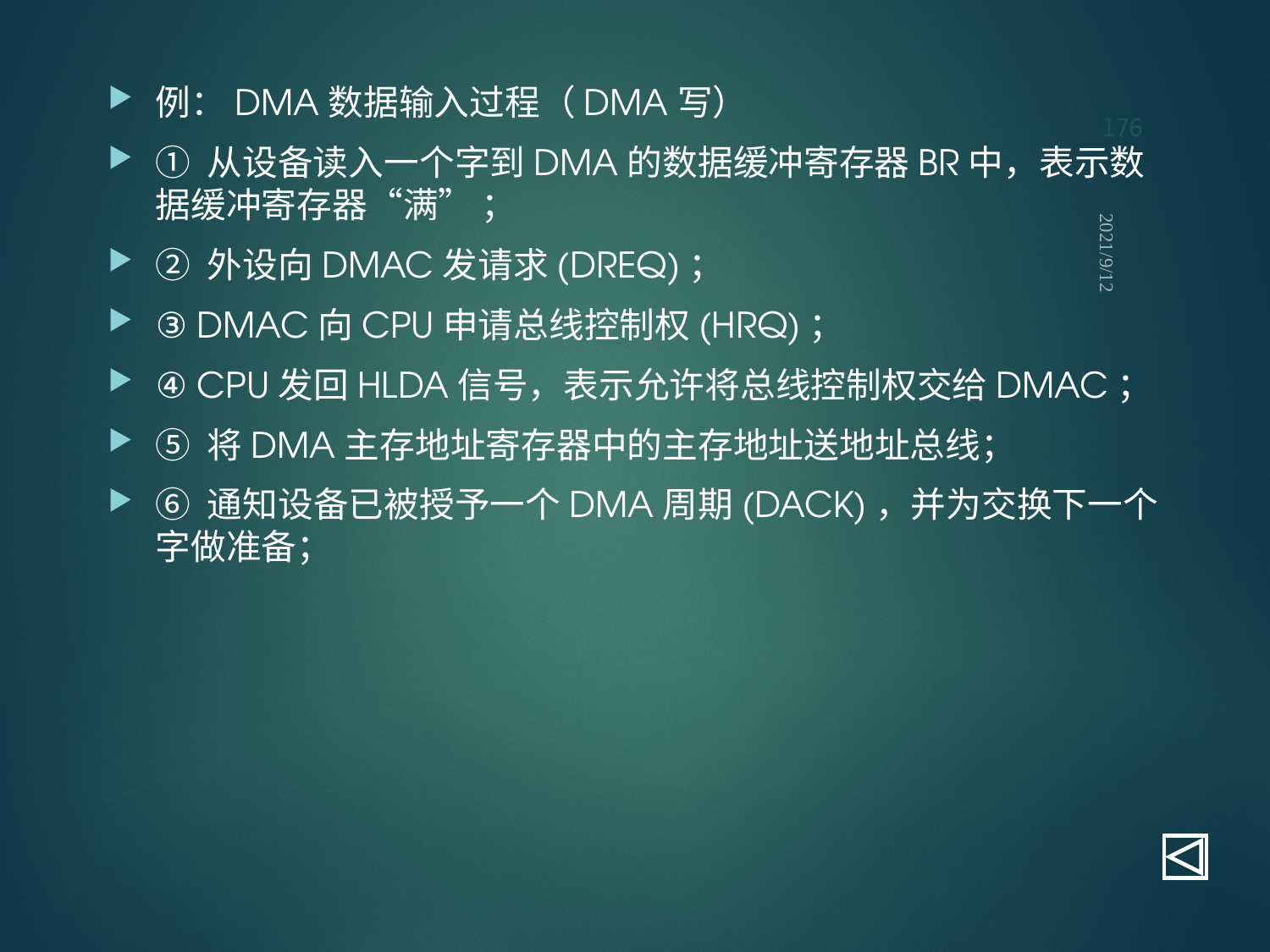

176
例：DMA数据输入过程（DMA写）
① 从设备读入一个字到DMA的数据缓冲寄存器BR中，表示数据缓冲寄存器“满” ；
② 外设向DMAC发请求(DREQ)；
③ DMAC向CPU申请总线控制权(HRQ)；
④ CPU发回HLDA信号，表示允许将总线控制权交给DMAC；
⑤ 将DMA主存地址寄存器中的主存地址送地址总线；
⑥ 通知设备已被授予一个DMA周期(DACK)，并为交换下一个字做准备；
2021/9/12